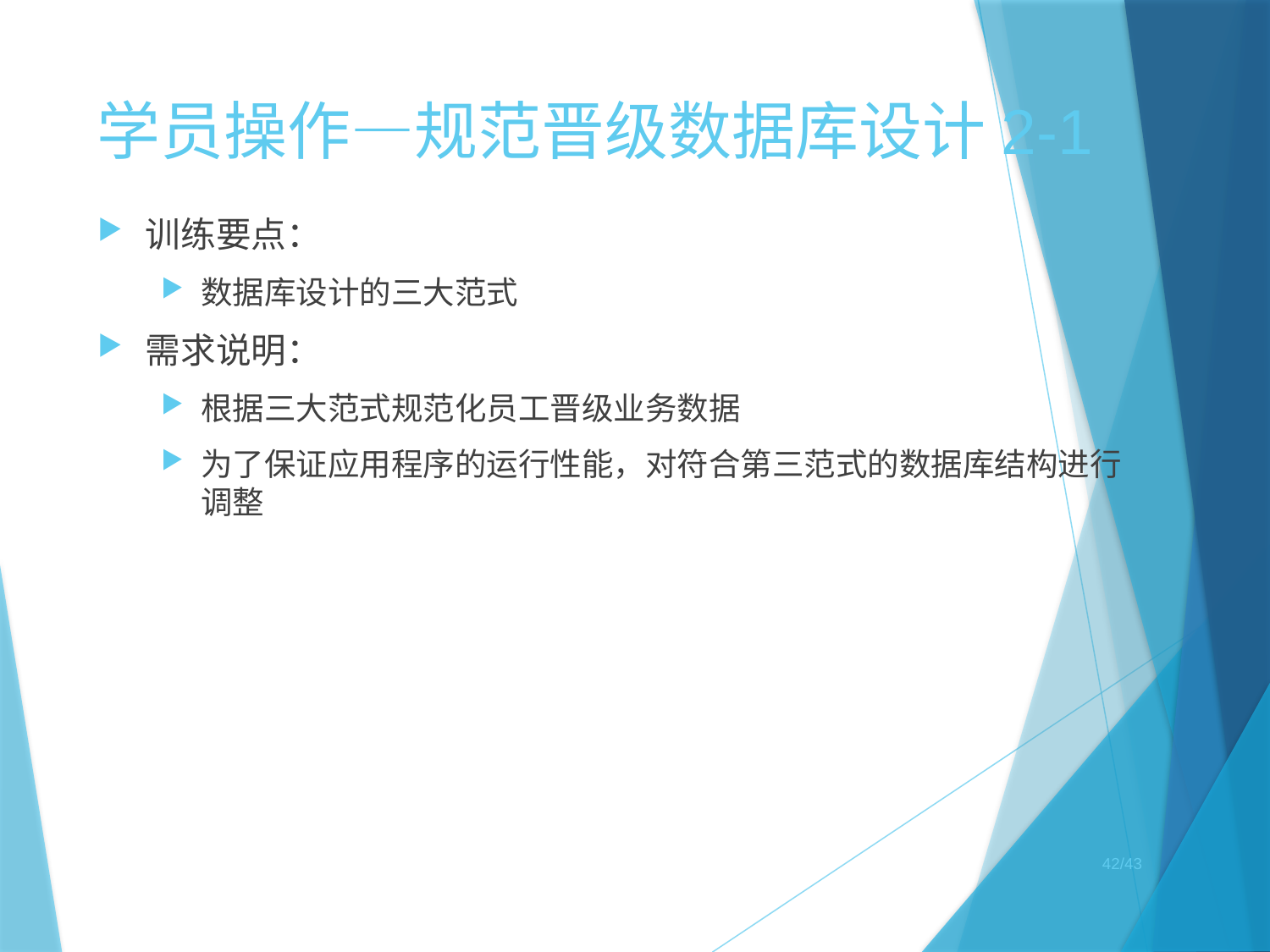

# 学员操作—规范晋级数据库设计2-1
训练要点：
数据库设计的三大范式
需求说明：
根据三大范式规范化员工晋级业务数据
为了保证应用程序的运行性能，对符合第三范式的数据库结构进行调整

42/43